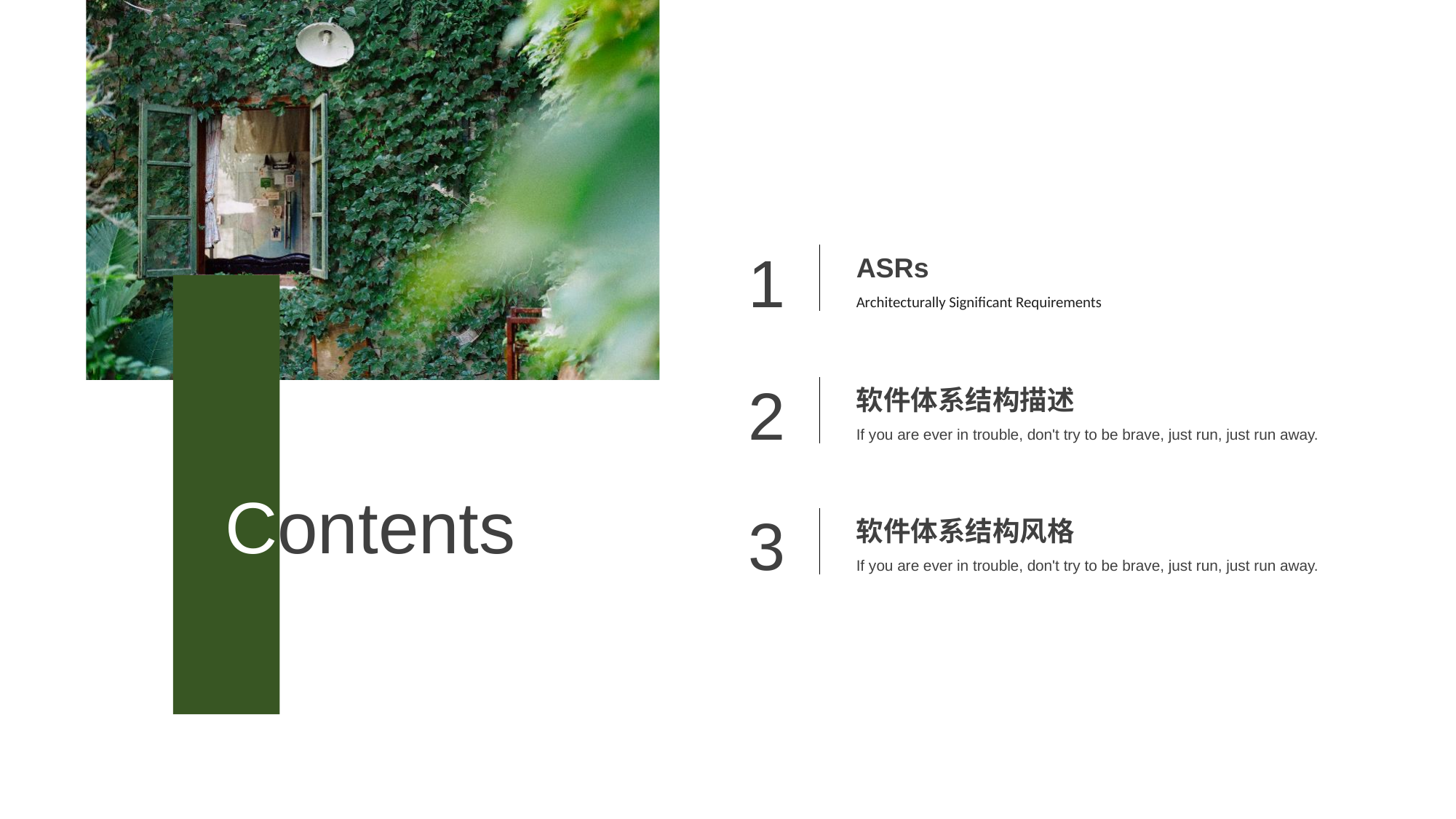

ASRs
Architecturally Significant Requirements

1

软件体系结构描述
If you are ever in trouble, don't try to be brave, just run, just run away.
2
Contents
软件体系结构风格
If you are ever in trouble, don't try to be brave, just run, just run away.
3